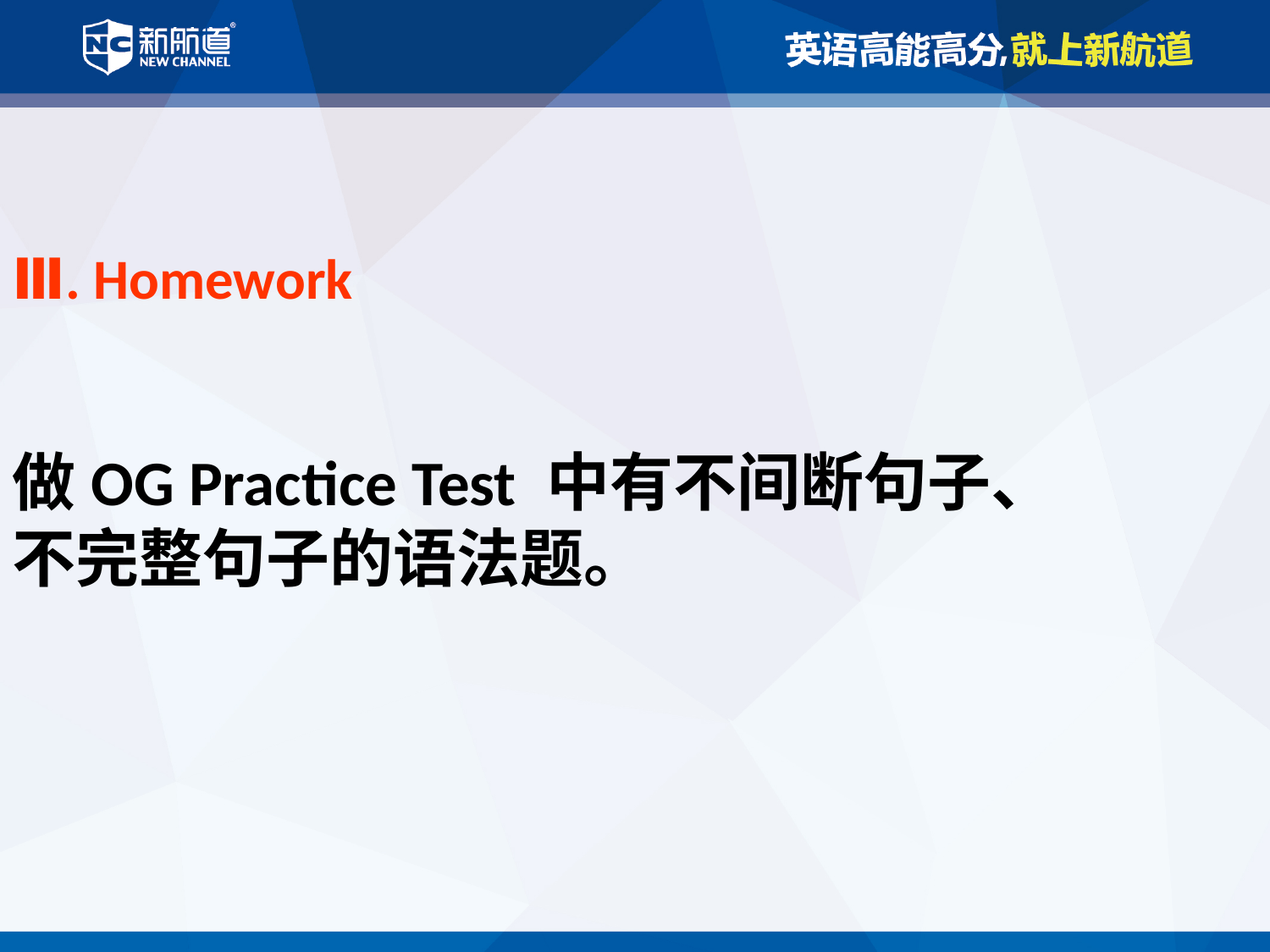

Ⅲ. Homework

做OG Practice Test 中有不间断句子、
不完整句子的语法题。